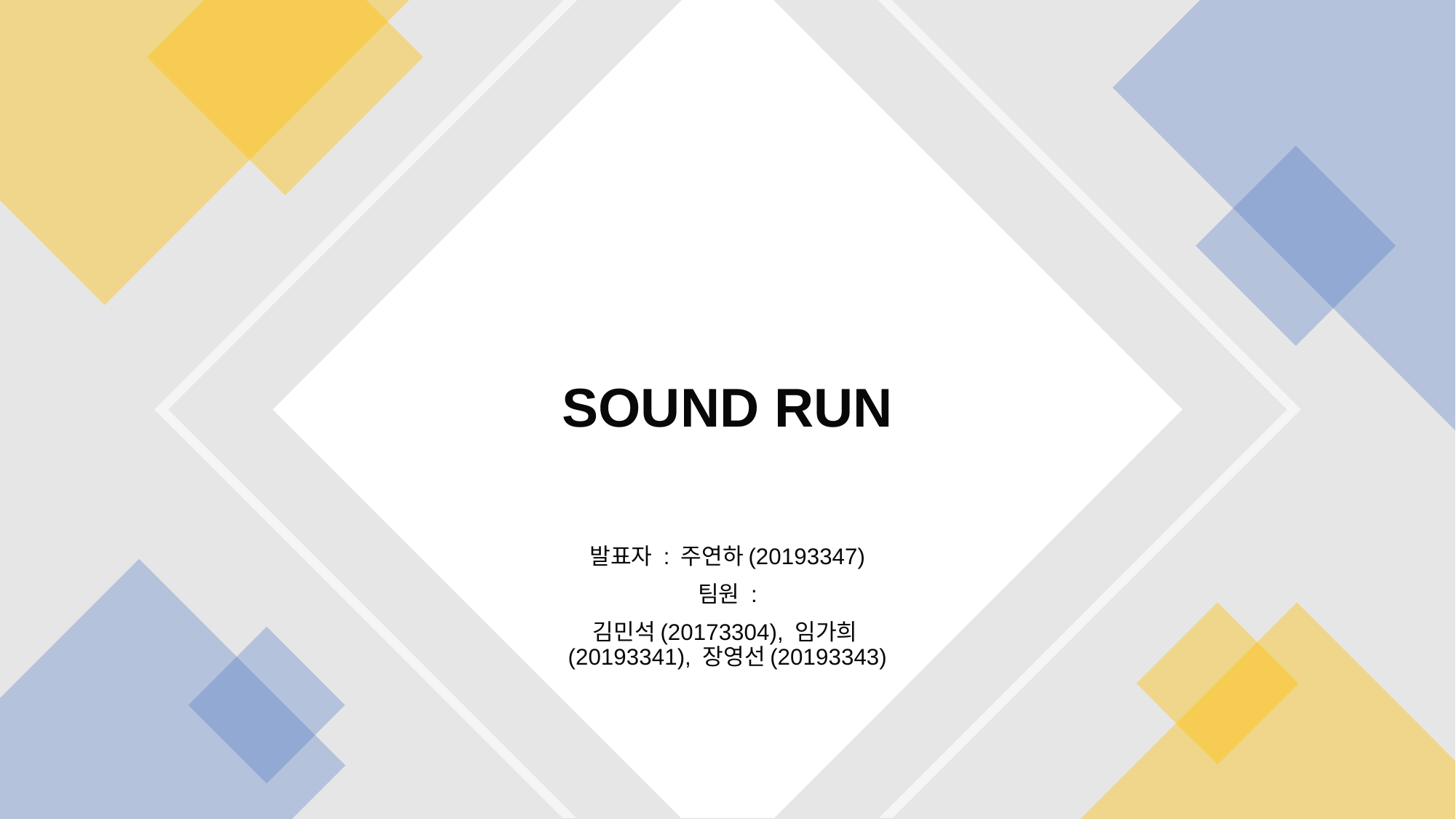

# SOUND RUN
발표자 : 주연하(20193347)
팀원 :
김민석(20173304), 임가희(20193341), 장영선(20193343)